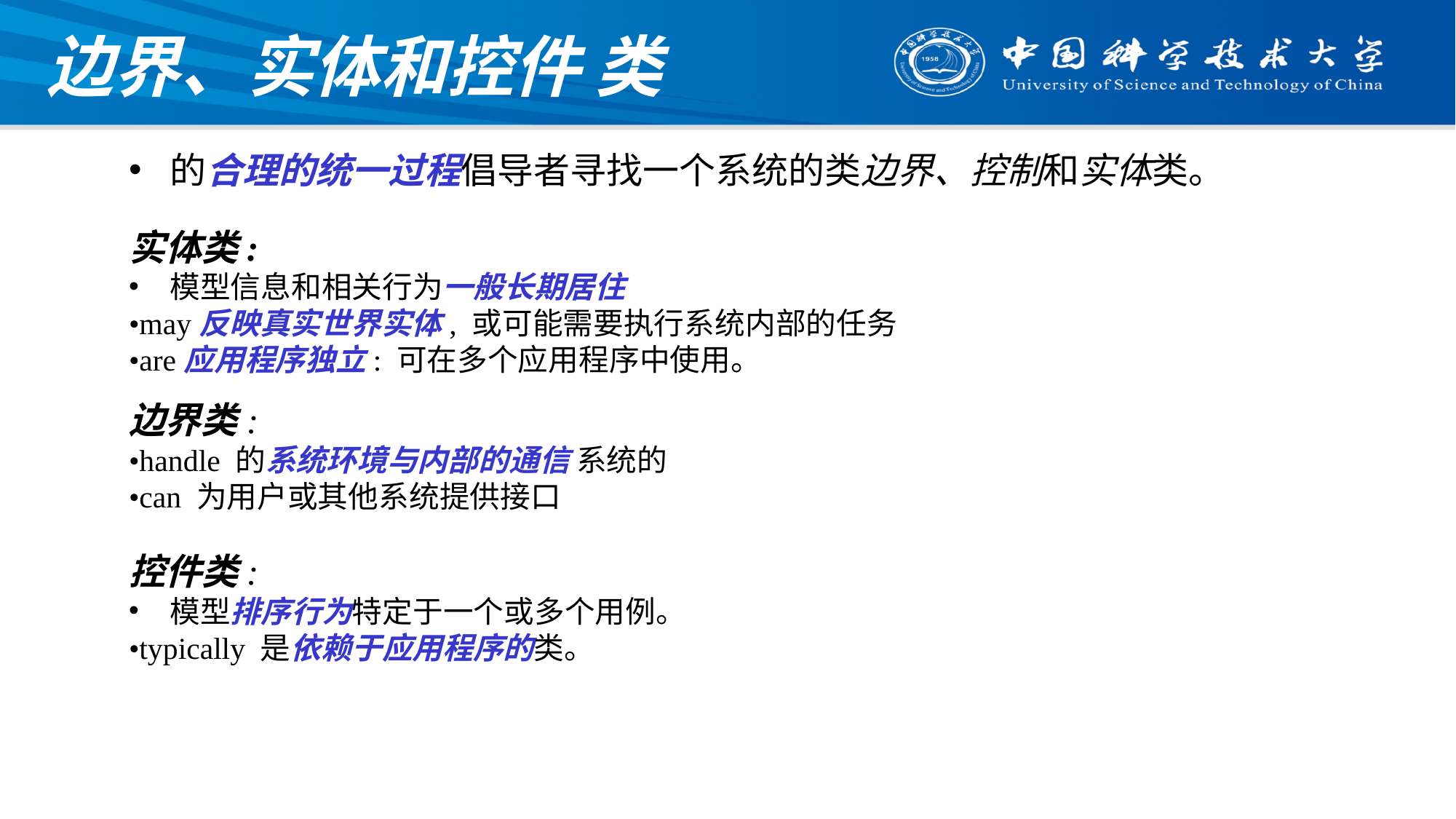

# 边界、实体和控件 类
的合理的统一过程倡导者寻找一个系统的类边界、控制和实体类。
实体类:
模型信息和相关行为一般长期居住
•may反映真实世界实体, 或可能需要执行系统内部的任务
•are应用程序独立: 可在多个应用程序中使用。
边界类:
•handle 的系统环境与内部的通信 系统的
•can 为用户或其他系统提供接口

控件类:
模型排序行为特定于一个或多个用例。
•typically 是依赖于应用程序的类。